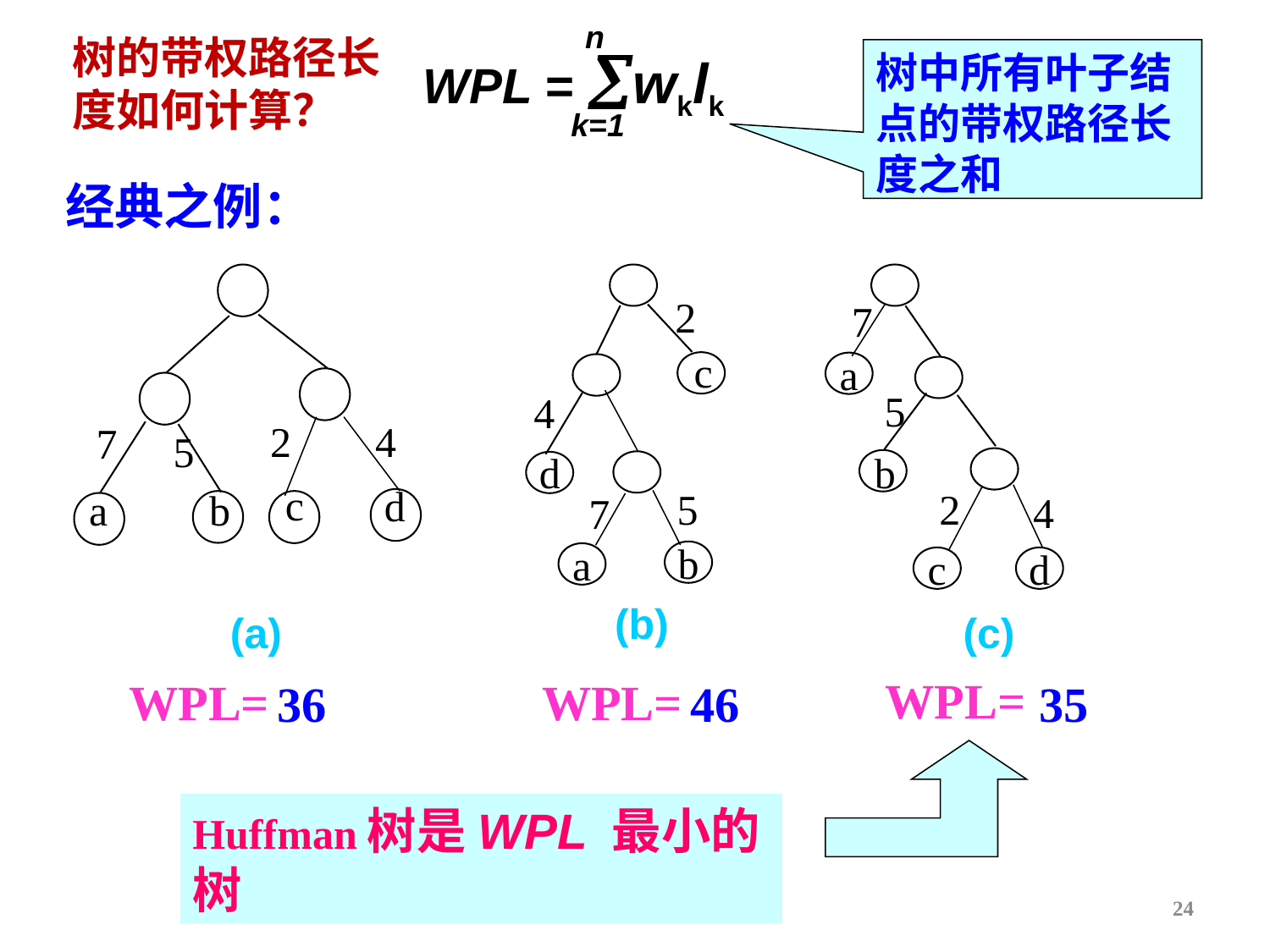

n
WPL = ∑wklk
k=1
# 树的带权路径长度如何计算？
树中所有叶子结点的带权路径长度之和
经典之例：

2
4
7

5

c
d
b
a

(a)

2

c

4

d

5
7

b
a
(b)

7

a

5

b

2
4

c
d
(c)
WPL=
WPL=
WPL=
36
46
35

Huffman树是WPL 最小的树
24